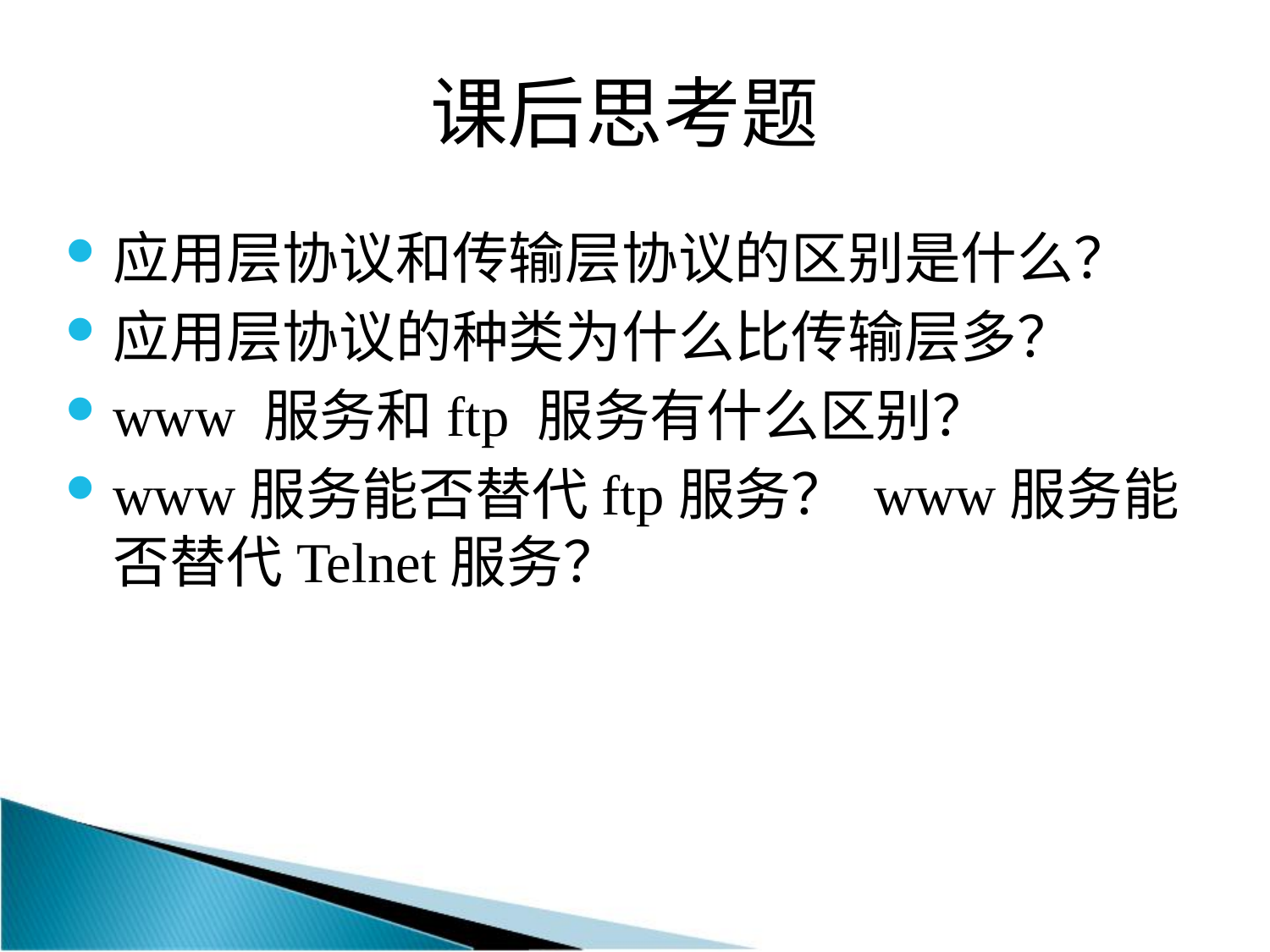

# 课后思考题
应用层协议和传输层协议的区别是什么？
应用层协议的种类为什么比传输层多？
www 服务和ftp 服务有什么区别？
www服务能否替代ftp服务？ www服务能否替代Telnet服务？